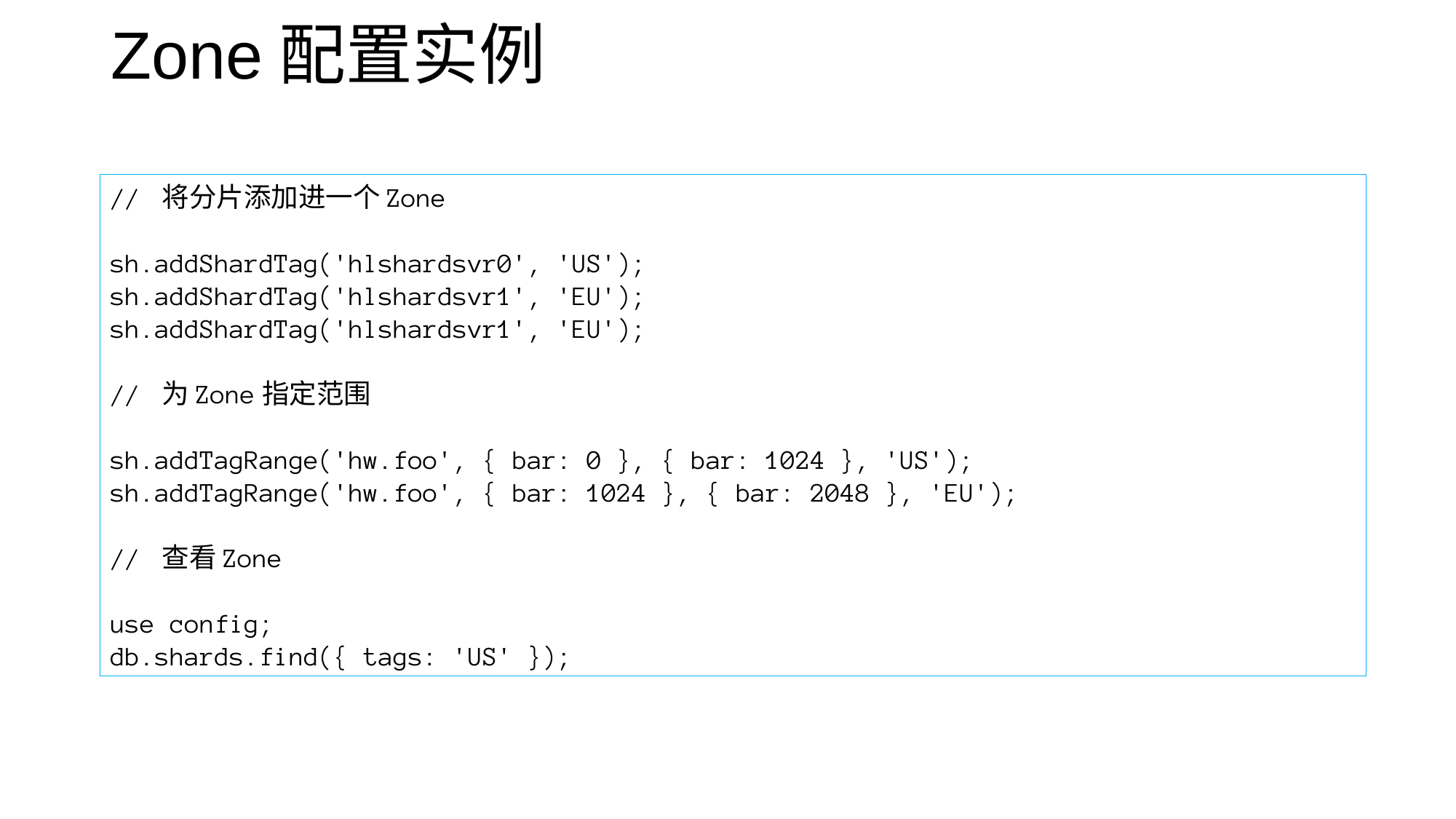

# Zone配置实例
// 将分片添加进一个Zone

sh.addShardTag('hlshardsvr0', 'US');
sh.addShardTag('hlshardsvr1', 'EU');
sh.addShardTag('hlshardsvr1', 'EU');

// 为Zone指定范围

sh.addTagRange('hw.foo', { bar: 0 }, { bar: 1024 }, 'US');
sh.addTagRange('hw.foo', { bar: 1024 }, { bar: 2048 }, 'EU');

// 查看Zone

use config;
db.shards.find({ tags: 'US' });